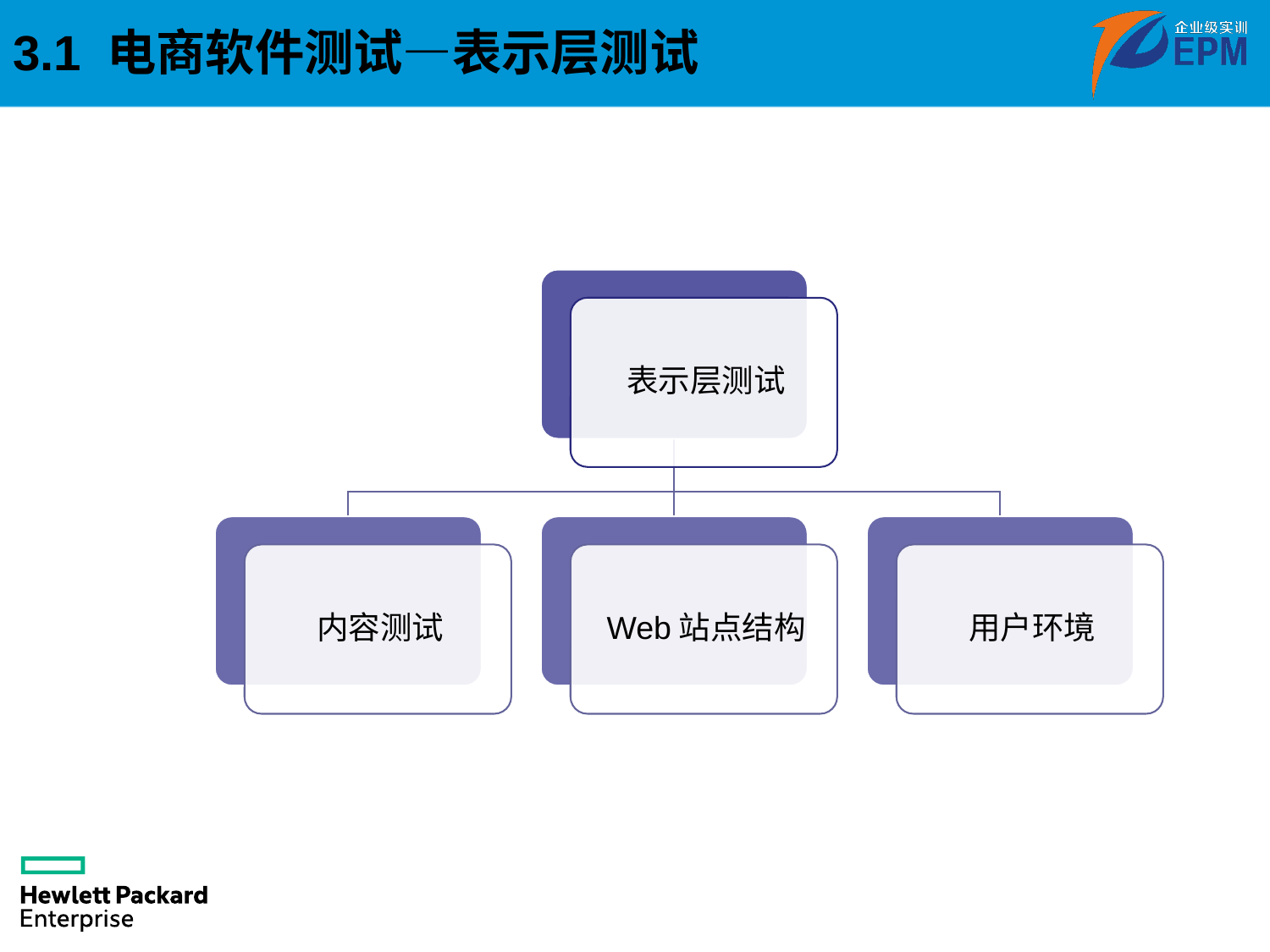

# 3.1 电商软件测试—表示层测试
表示层测试
内容测试
Web站点结构
用户环境